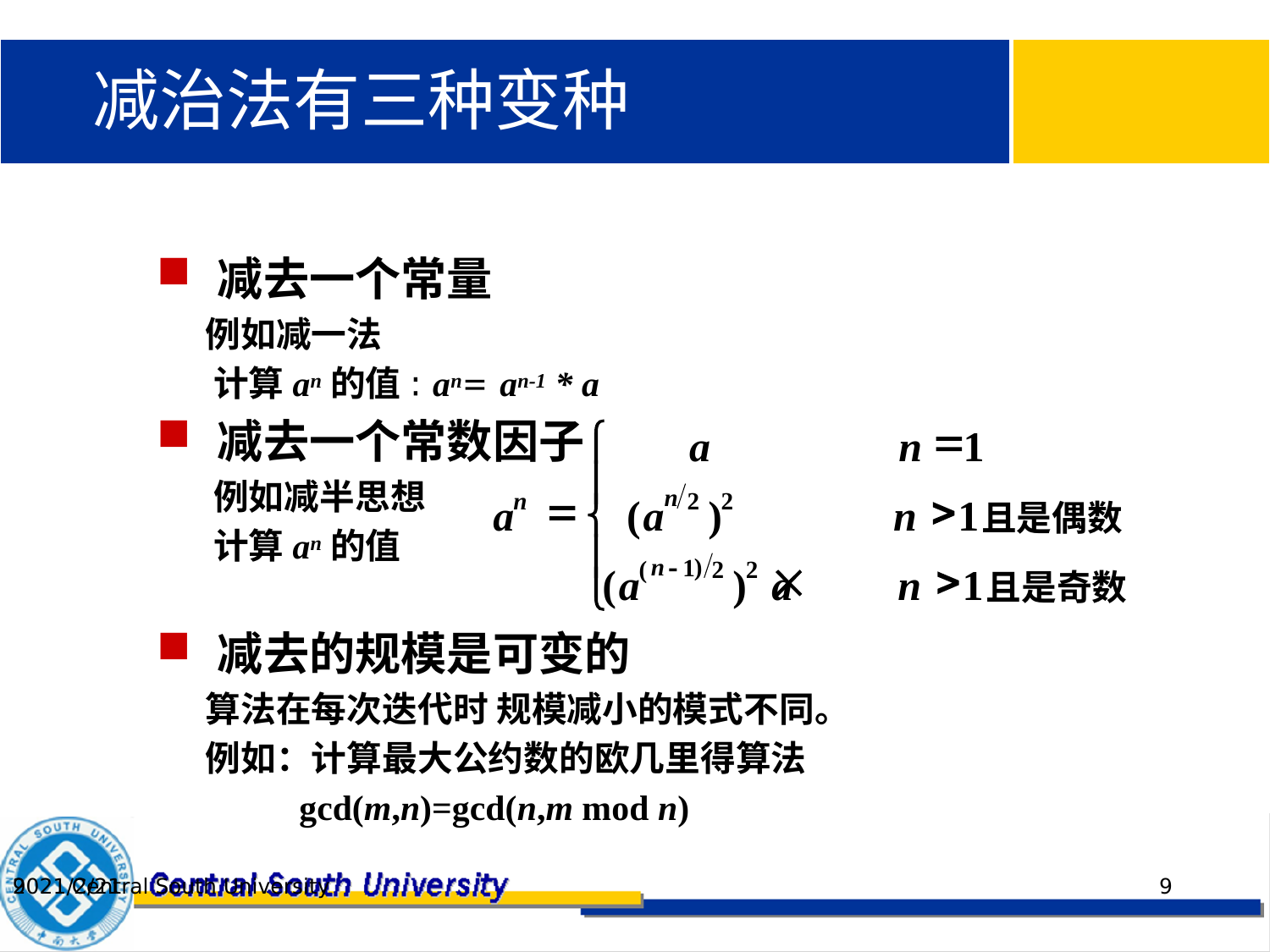

# 减治法有三种变种
减去一个常量
     例如减一法
      计算an的值: an= an-1 * a
减去一个常数因子
      例如减半思想
      计算an的值

减去的规模是可变的
     算法在每次迭代时 规模减小的模式不同。
     例如：计算最大公约数的欧几里得算法
                gcd(m,n)=gcd(n,m mod n)

=

a
n
1

n
=
>

n
2
2
a
(
a
)
n
1

且是偶数

n
)
−
1
×
>

(
2
2
(
a
)
a
n
1

且是奇数
9
Central South University
2021/2/21
9